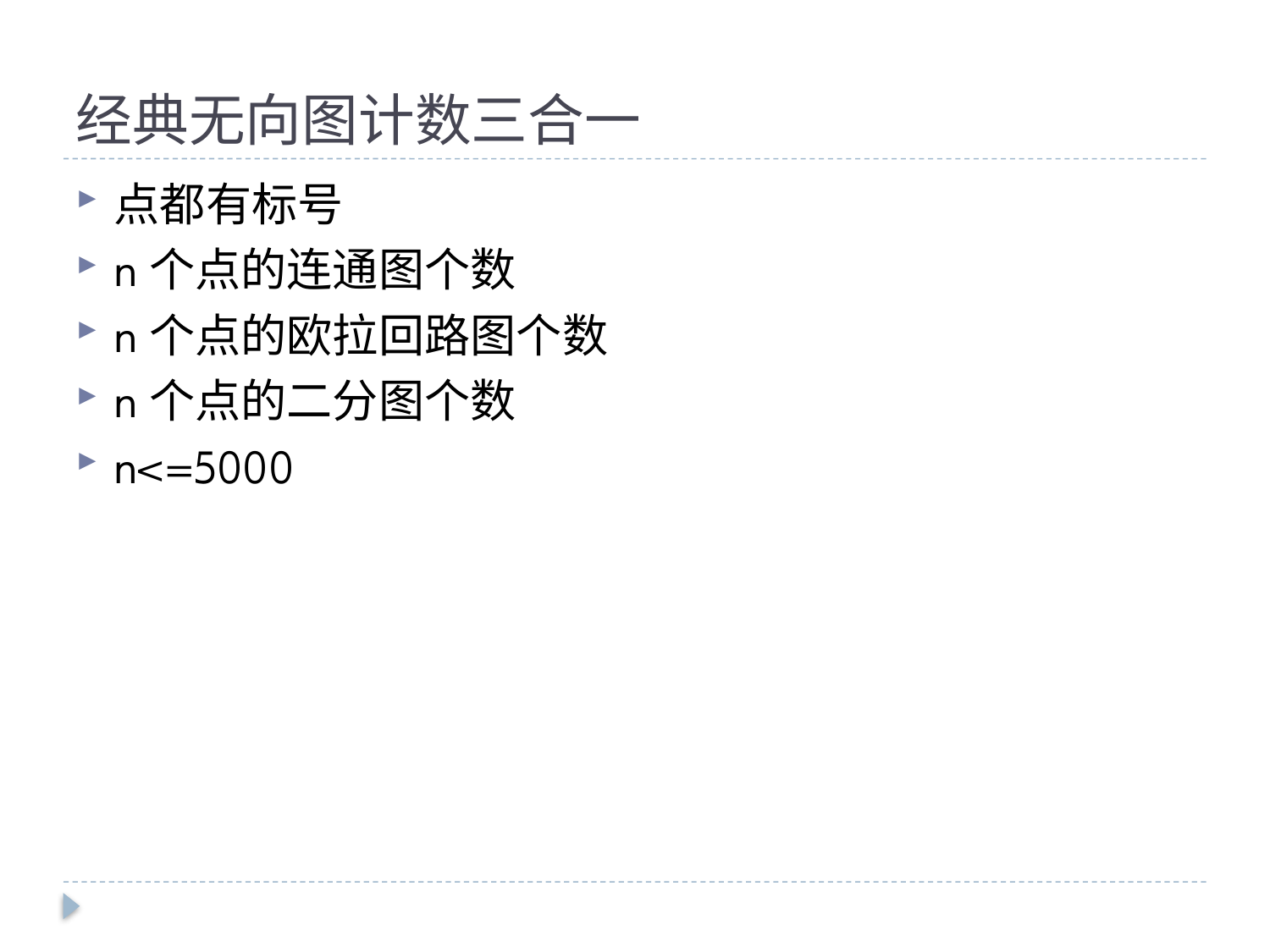

# 经典无向图计数三合一
点都有标号
n个点的连通图个数
n个点的欧拉回路图个数
n个点的二分图个数
n<=5000